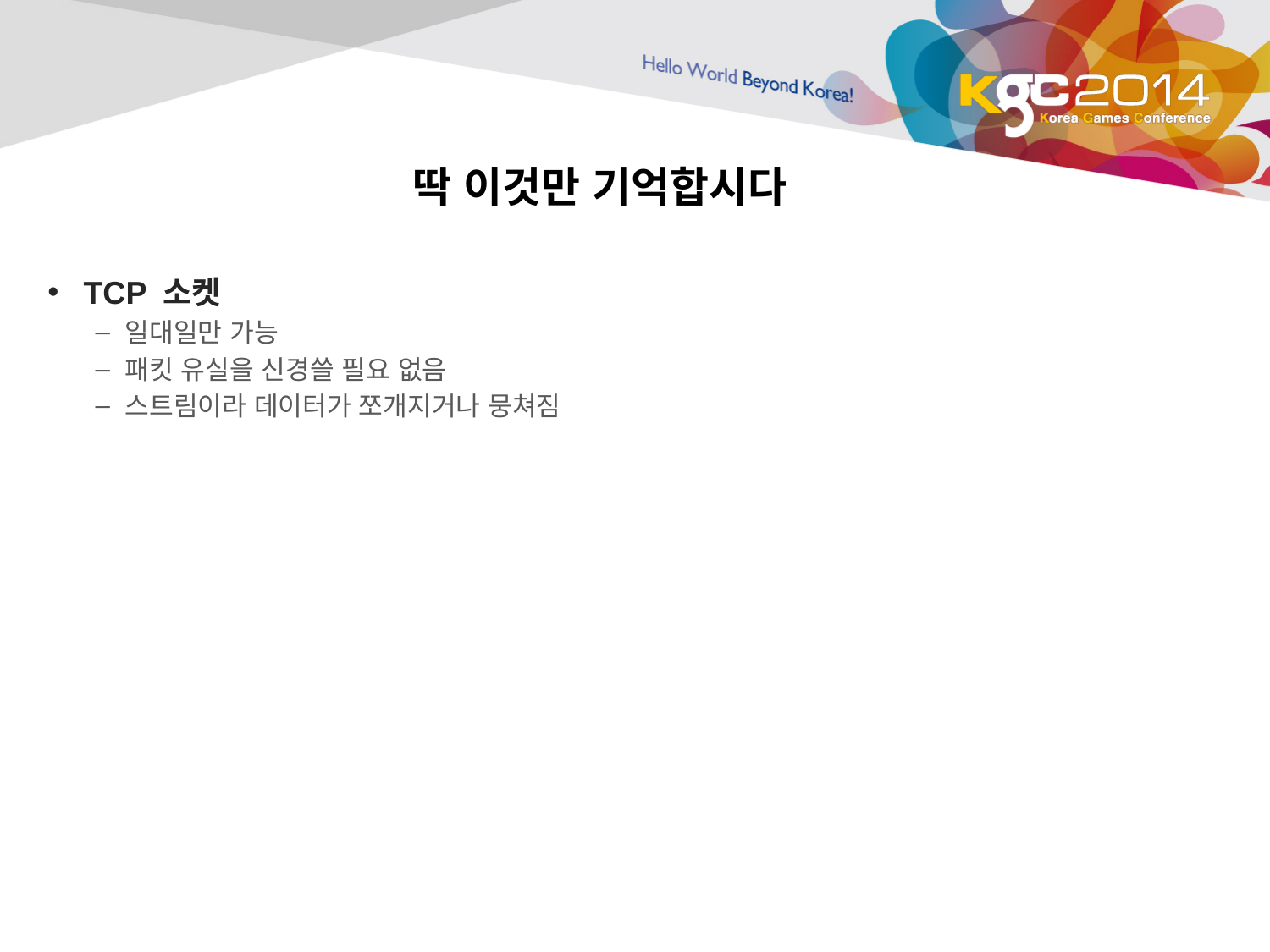

# 딱 이것만 기억합시다
TCP 소켓
일대일만 가능
패킷 유실을 신경쓸 필요 없음
스트림이라 데이터가 쪼개지거나 뭉쳐짐